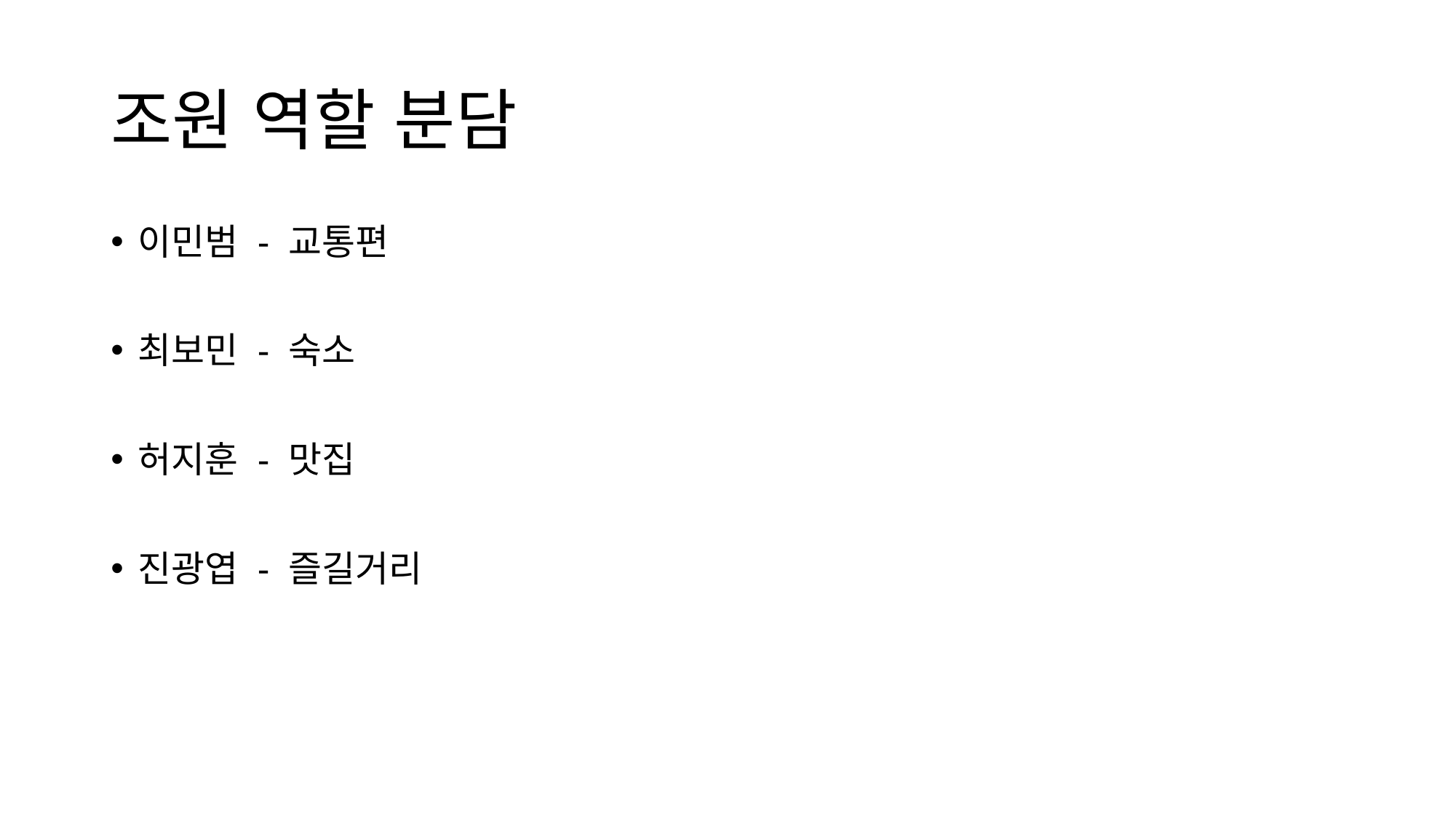

# 조원 역할 분담
이민범 - 교통편

최보민 - 숙소

허지훈 - 맛집

진광엽 - 즐길거리